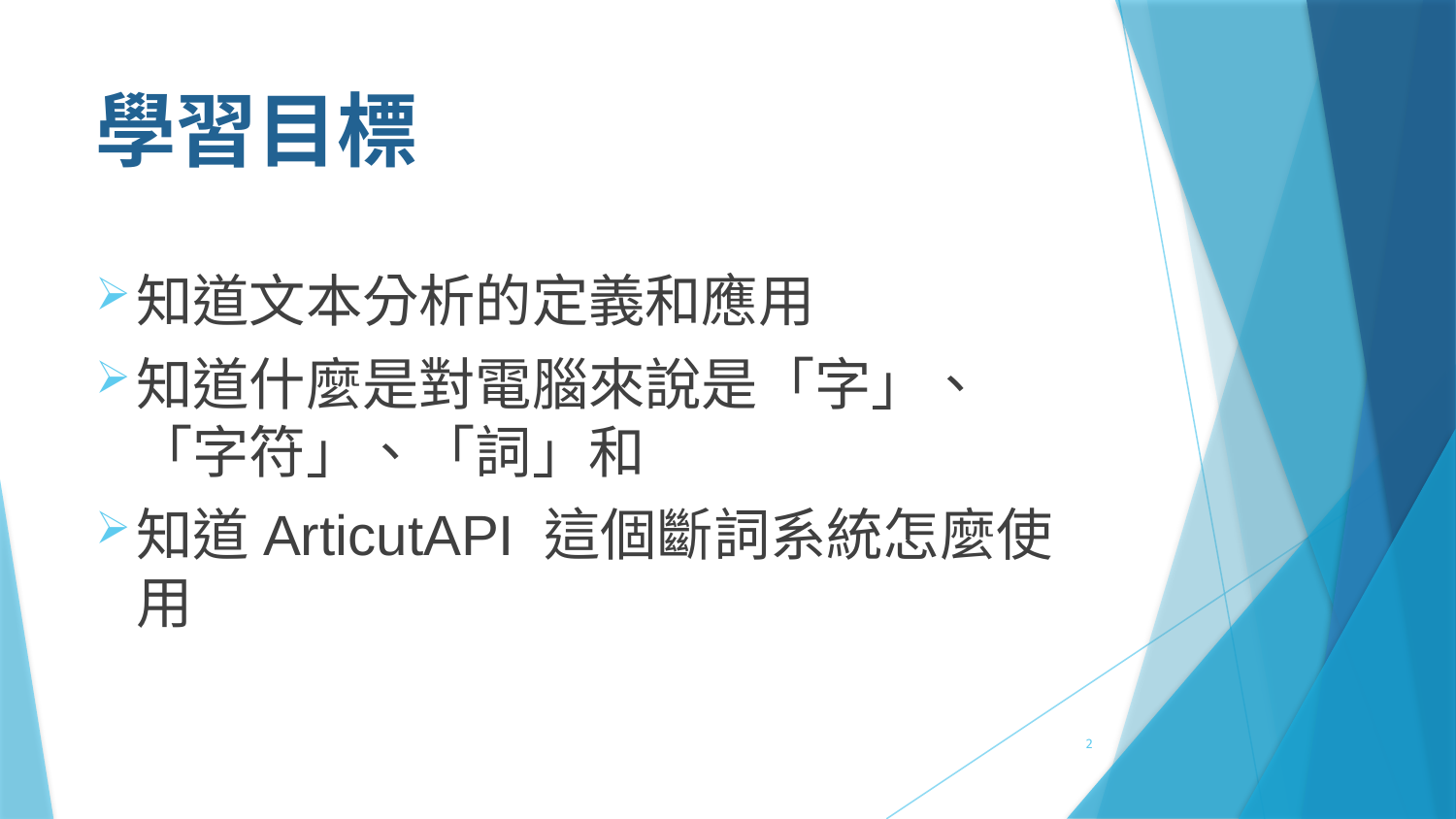

# 學習目標
知道文本分析的定義和應用
知道什麼是對電腦來說是「字」、「字符」、「詞」和
知道ArticutAPI 這個斷詞系統怎麼使用
2